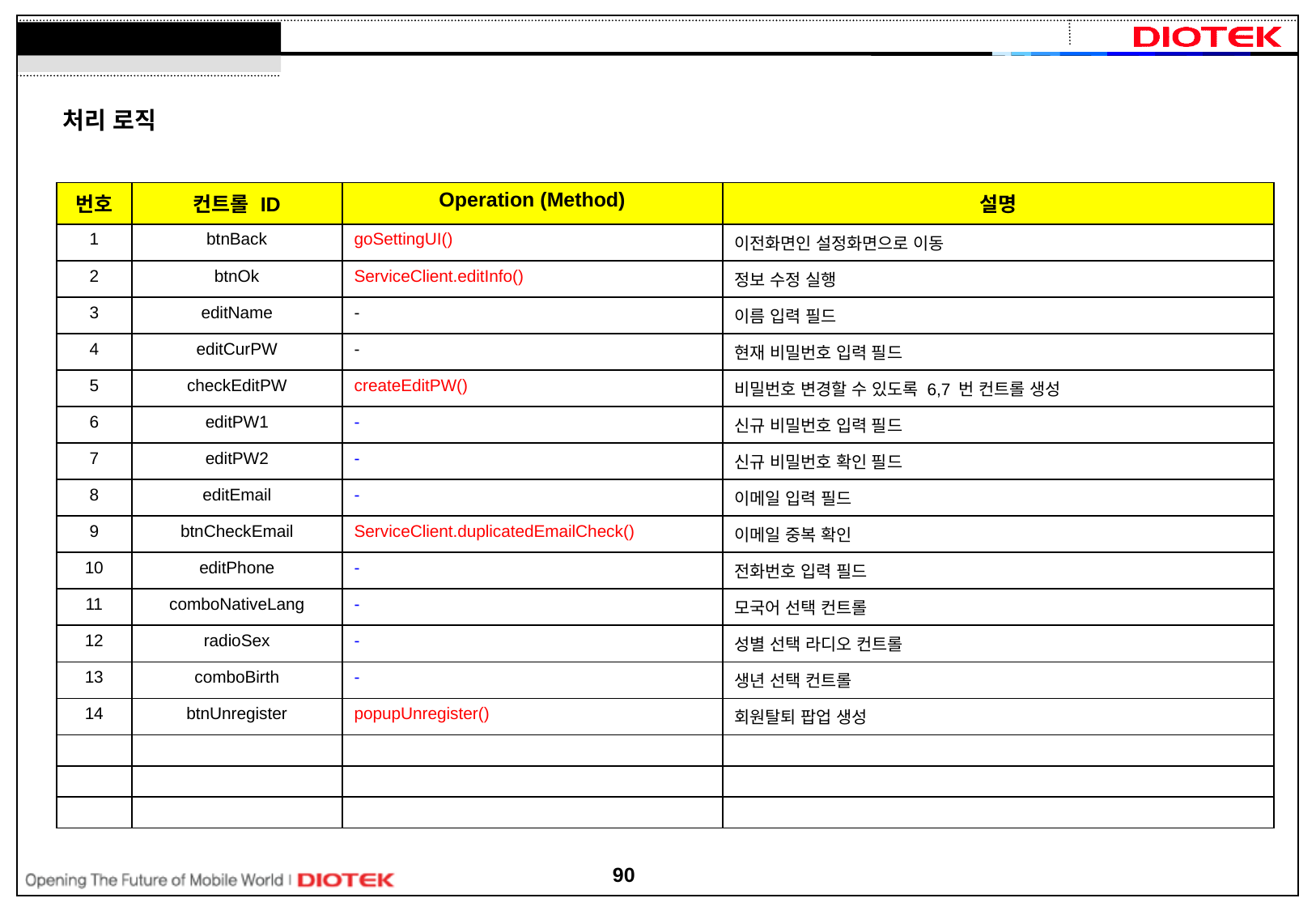

처리 로직
| 번호 | 컨트롤 ID | Operation (Method) | 설명 |
| --- | --- | --- | --- |
| 1 | btnBack | goSettingUI() | 이전화면인 설정화면으로 이동 |
| 2 | btnOk | ServiceClient.editInfo() | 정보 수정 실행 |
| 3 | editName | - | 이름 입력 필드 |
| 4 | editCurPW | - | 현재 비밀번호 입력 필드 |
| 5 | checkEditPW | createEditPW() | 비밀번호 변경할 수 있도록 6,7 번 컨트롤 생성 |
| 6 | editPW1 | - | 신규 비밀번호 입력 필드 |
| 7 | editPW2 | - | 신규 비밀번호 확인 필드 |
| 8 | editEmail | - | 이메일 입력 필드 |
| 9 | btnCheckEmail | ServiceClient.duplicatedEmailCheck() | 이메일 중복 확인 |
| 10 | editPhone | - | 전화번호 입력 필드 |
| 11 | comboNativeLang | - | 모국어 선택 컨트롤 |
| 12 | radioSex | - | 성별 선택 라디오 컨트롤 |
| 13 | comboBirth | - | 생년 선택 컨트롤 |
| 14 | btnUnregister | popupUnregister() | 회원탈퇴 팝업 생성 |
|  |  |  |  |
|  |  |  |  |
|  |  |  |  |